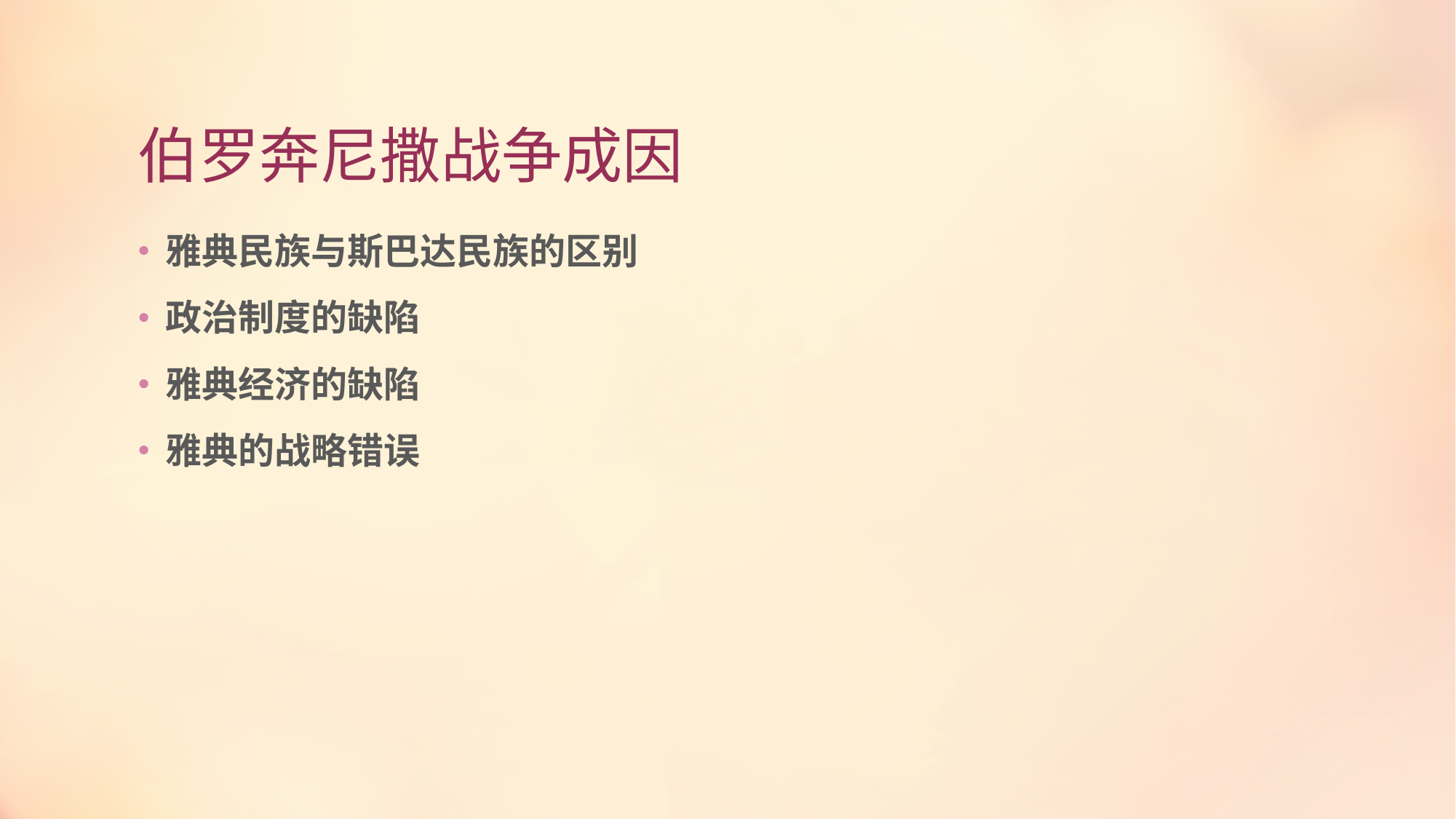

# 伯罗奔尼撒战争成因
雅典民族与斯巴达民族的区别
政治制度的缺陷
雅典经济的缺陷
雅典的战略错误